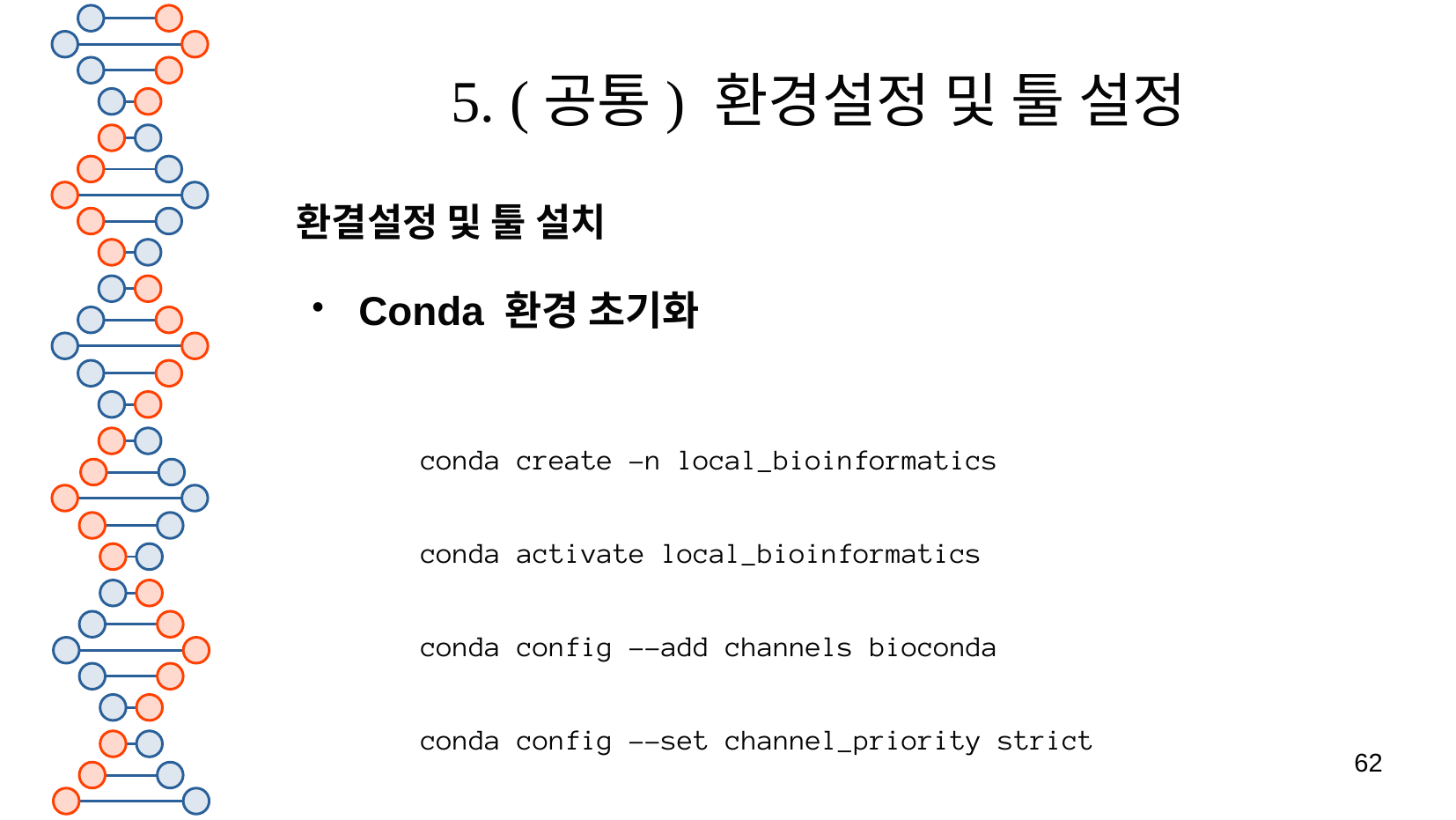

# 5. (공통) 환경설정 및 툴 설정
환결설정 및 툴 설치
Conda 환경 초기화

conda create -n local_bioinformatics

conda activate local_bioinformatics

conda config --add channels bioconda

conda config --set channel_priority strict

62